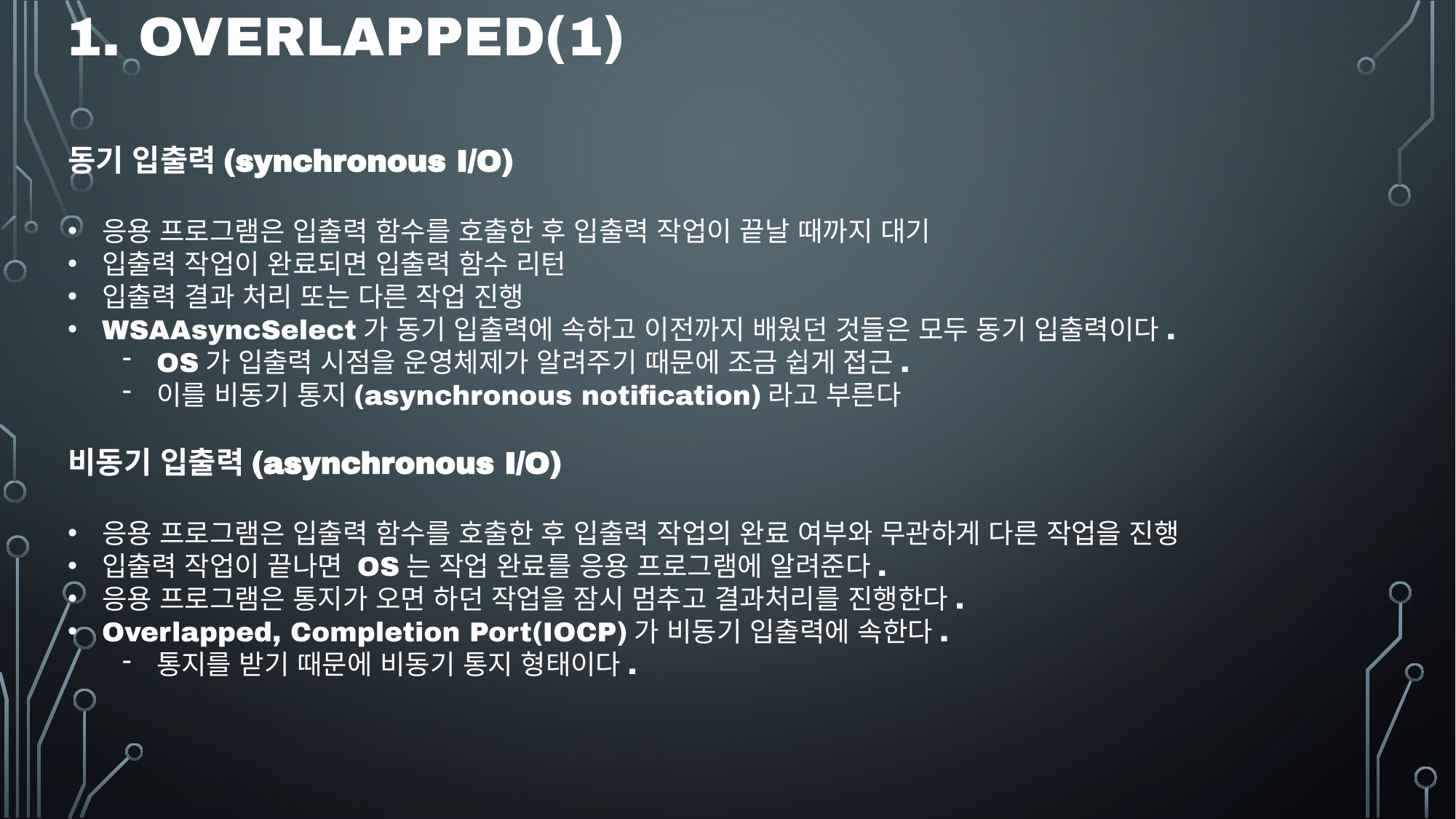

# 1. Overlapped(1)
동기 입출력(synchronous I/O)

응용 프로그램은 입출력 함수를 호출한 후 입출력 작업이 끝날 때까지 대기
입출력 작업이 완료되면 입출력 함수 리턴
입출력 결과 처리 또는 다른 작업 진행
WSAAsyncSelect가 동기 입출력에 속하고 이전까지 배웠던 것들은 모두 동기 입출력이다.
OS가 입출력 시점을 운영체제가 알려주기 때문에 조금 쉽게 접근.
이를 비동기 통지(asynchronous notification)라고 부른다

비동기 입출력(asynchronous I/O)

응용 프로그램은 입출력 함수를 호출한 후 입출력 작업의 완료 여부와 무관하게 다른 작업을 진행
입출력 작업이 끝나면 OS는 작업 완료를 응용 프로그램에 알려준다.
응용 프로그램은 통지가 오면 하던 작업을 잠시 멈추고 결과처리를 진행한다.
Overlapped, Completion Port(IOCP)가 비동기 입출력에 속한다.
통지를 받기 때문에 비동기 통지 형태이다.